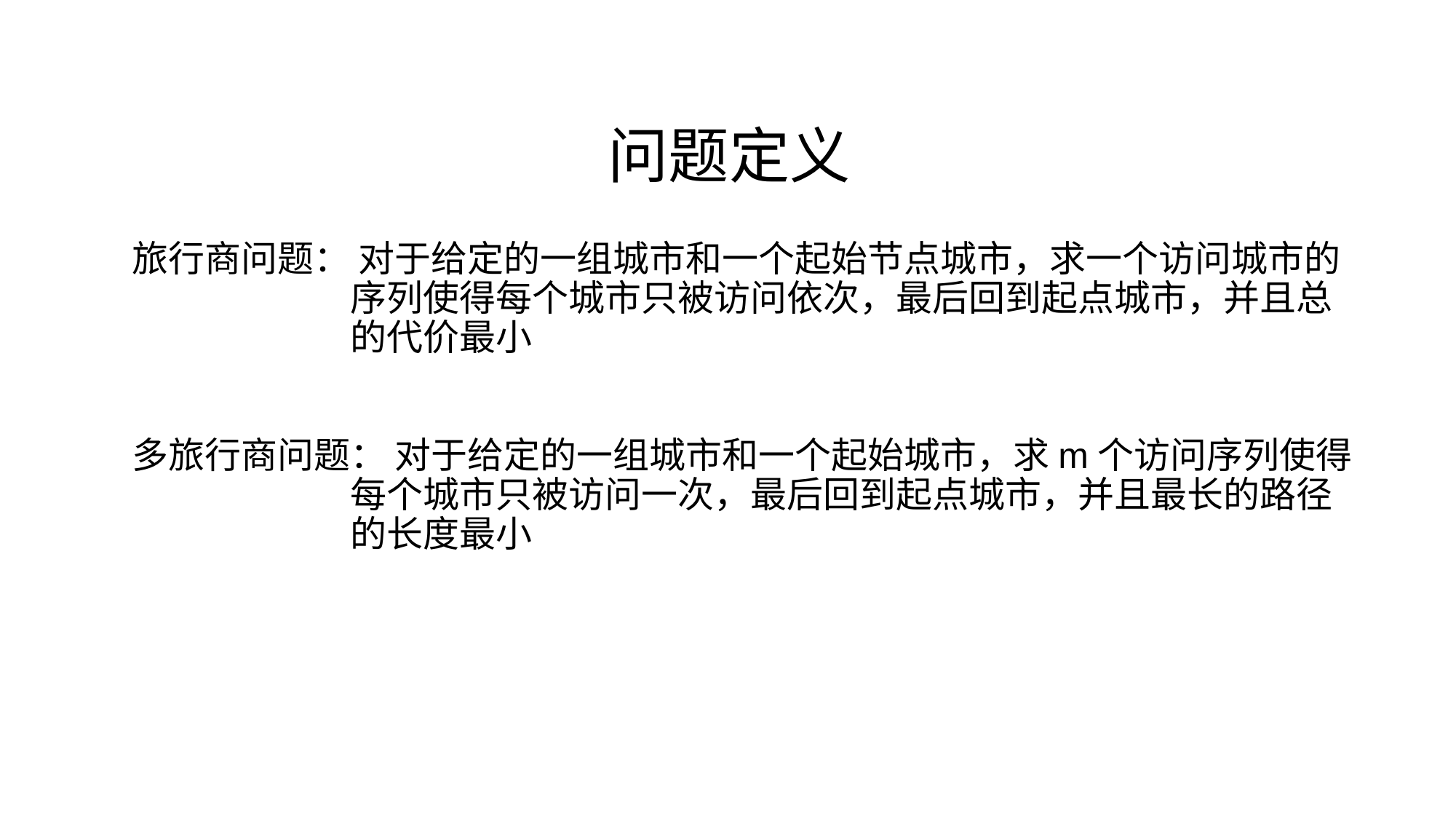

# 旅行商问题： 对于给定的一组城市和一个起始节点城市，求一个访问城市的		序列使得每个城市只被访问依次，最后回到起点城市，并且总		的代价最小 多旅行商问题： 对于给定的一组城市和一个起始城市，求m个访问序列使得		每个城市只被访问一次，最后回到起点城市，并且最长的路径		的长度最小
问题定义